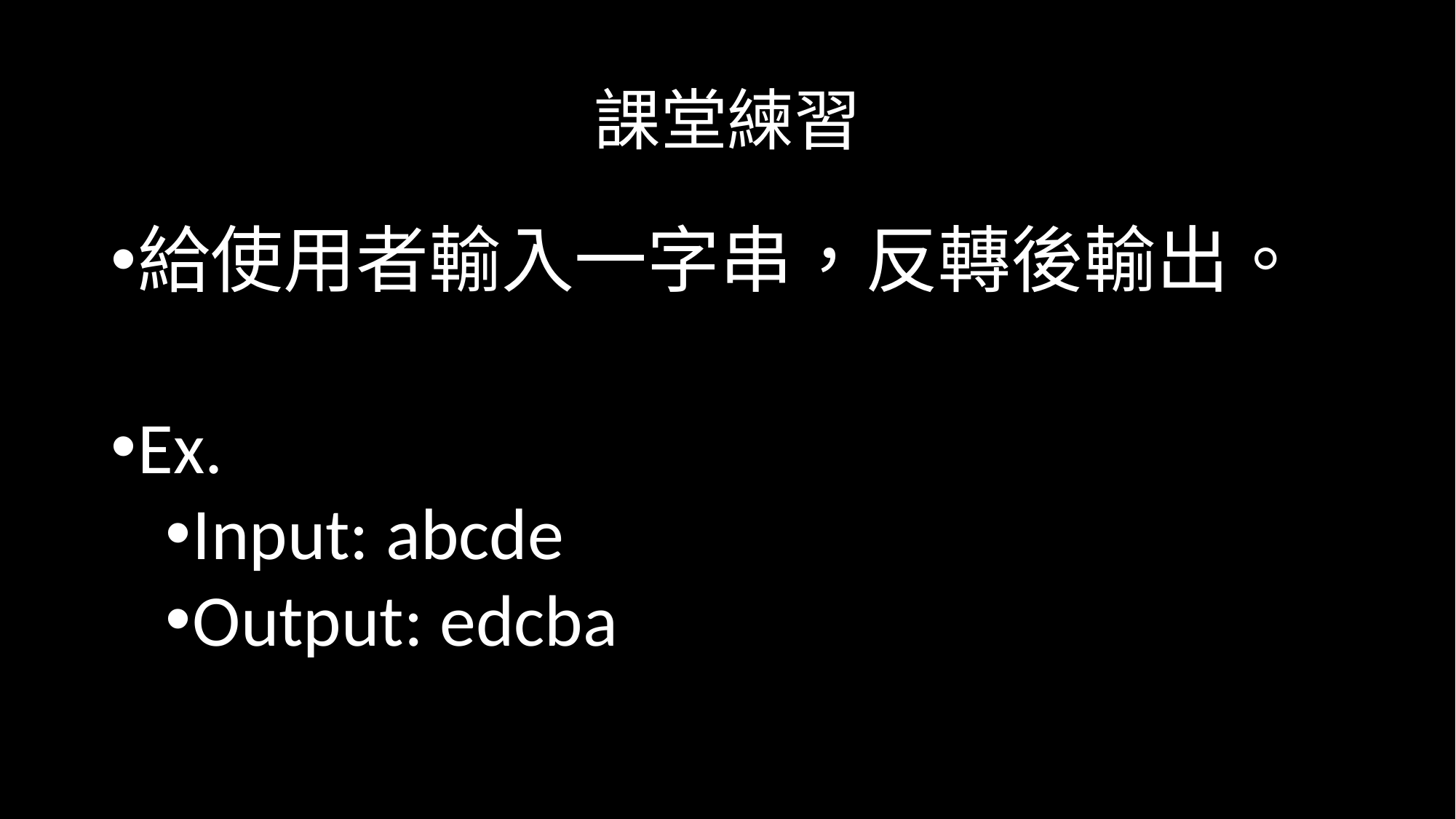

# 課堂練習
給使用者輸入一字串，反轉後輸出。

Ex.
Input: abcde
Output: edcba